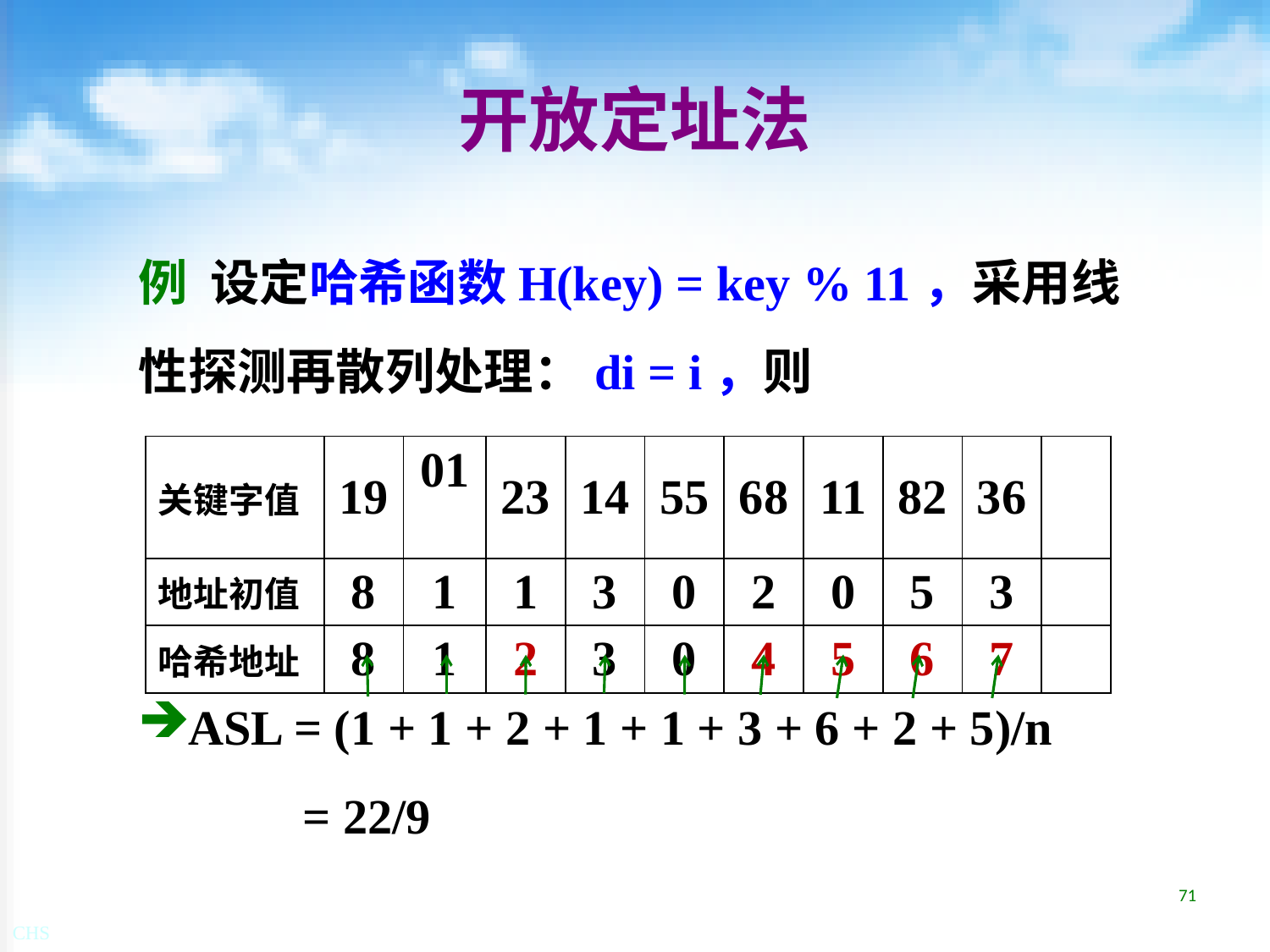

# 开放定址法
例  设定哈希函数H(key) = key % 11，采用线性探测再散列处理：di = i，则

ASL = (1 + 1 + 2 + 1 + 1 + 3 + 6 + 2 + 5)/n
	   = 22/9
| 关键字值 | 19 | 01 | 23 | 14 | 55 | 68 | 11 | 82 | 36 |  |
| --- | --- | --- | --- | --- | --- | --- | --- | --- | --- | --- |
| 地址初值 | 8 | 1 | 1 | 3 | 0 | 2 | 0 | 5 | 3 |  |
| 哈希地址 | 8 | 1 | 2 | 3 | 0 | 4 | 5 | 6 | 7 |  |
71